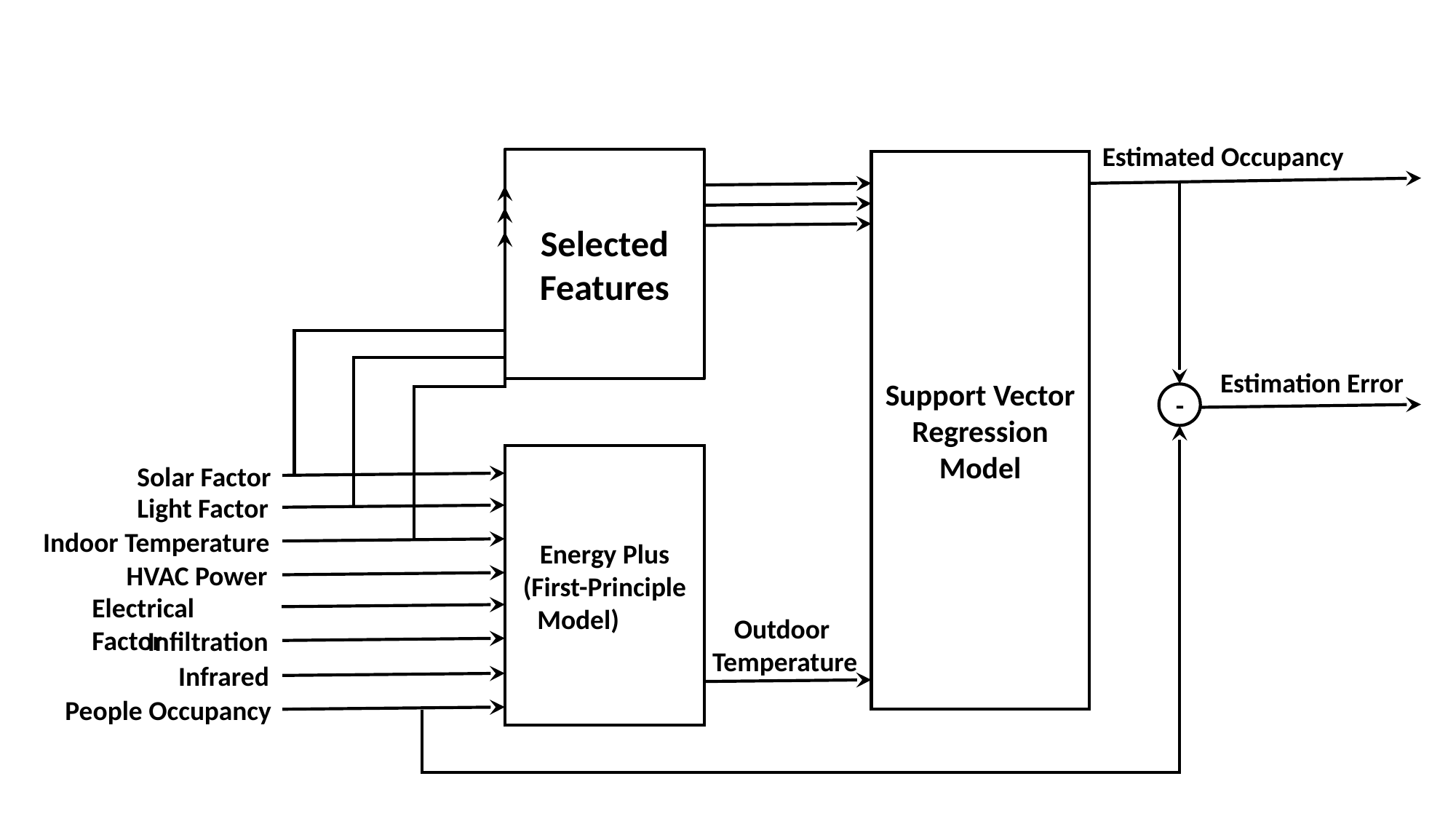

Estimated Occupancy

Selected
Features

Support Vector Regression
     Model分
Estimation Error
-
Energy Plus
(First-Principle Model)y 分
Solar Factor
Light Factor
Indoor Temperature
HVAC Power
Electrical Factor
Outdoor
Temperature
Infiltration
Infrared
People Occupancy